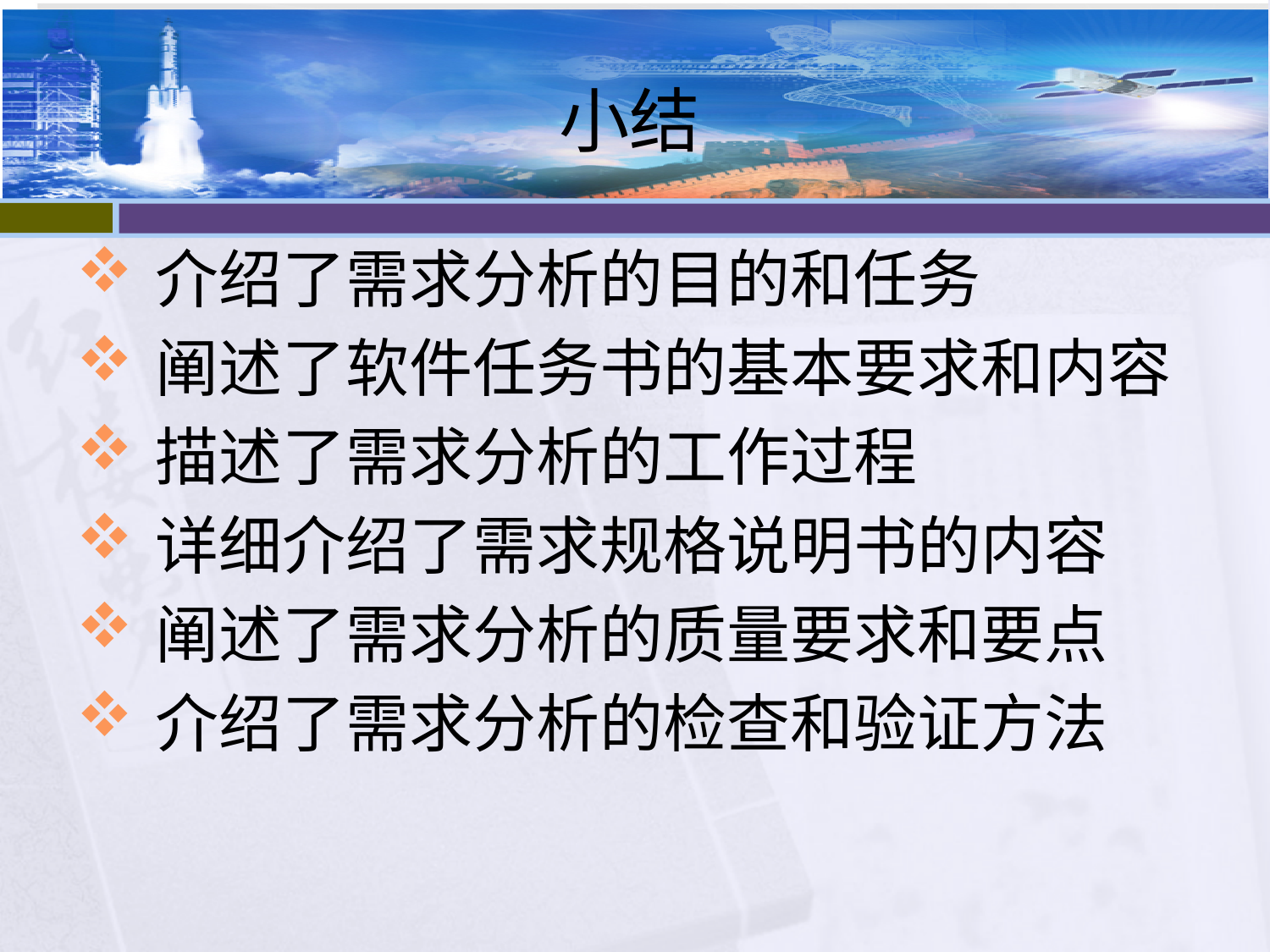

# 小结

介绍了需求分析的目的和任务
阐述了软件任务书的基本要求和内容
描述了需求分析的工作过程
详细介绍了需求规格说明书的内容
阐述了需求分析的质量要求和要点
介绍了需求分析的检查和验证方法